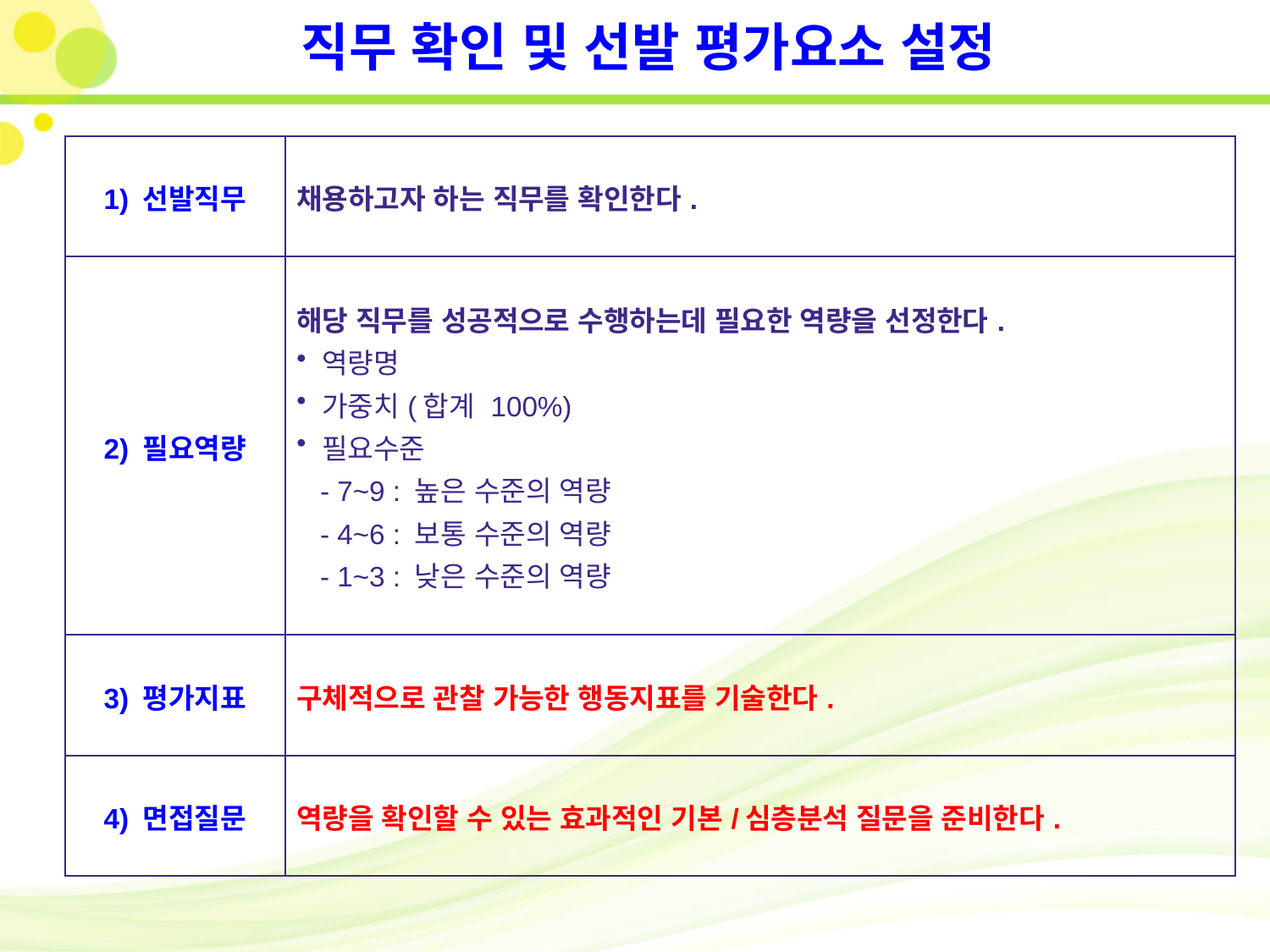

직무 확인 및 선발 평가요소 설정
| 1) 선발직무 | 채용하고자 하는 직무를 확인한다. |
| --- | --- |
| 2) 필요역량 | 해당 직무를 성공적으로 수행하는데 필요한 역량을 선정한다. 역량명 가중치(합계 100%) 필요수준 - 7~9 : 높은 수준의 역량 - 4~6 : 보통 수준의 역량 - 1~3 : 낮은 수준의 역량 |
| 3) 평가지표 | 구체적으로 관찰 가능한 행동지표를 기술한다. |
| 4) 면접질문 | 역량을 확인할 수 있는 효과적인 기본/심층분석 질문을 준비한다. |